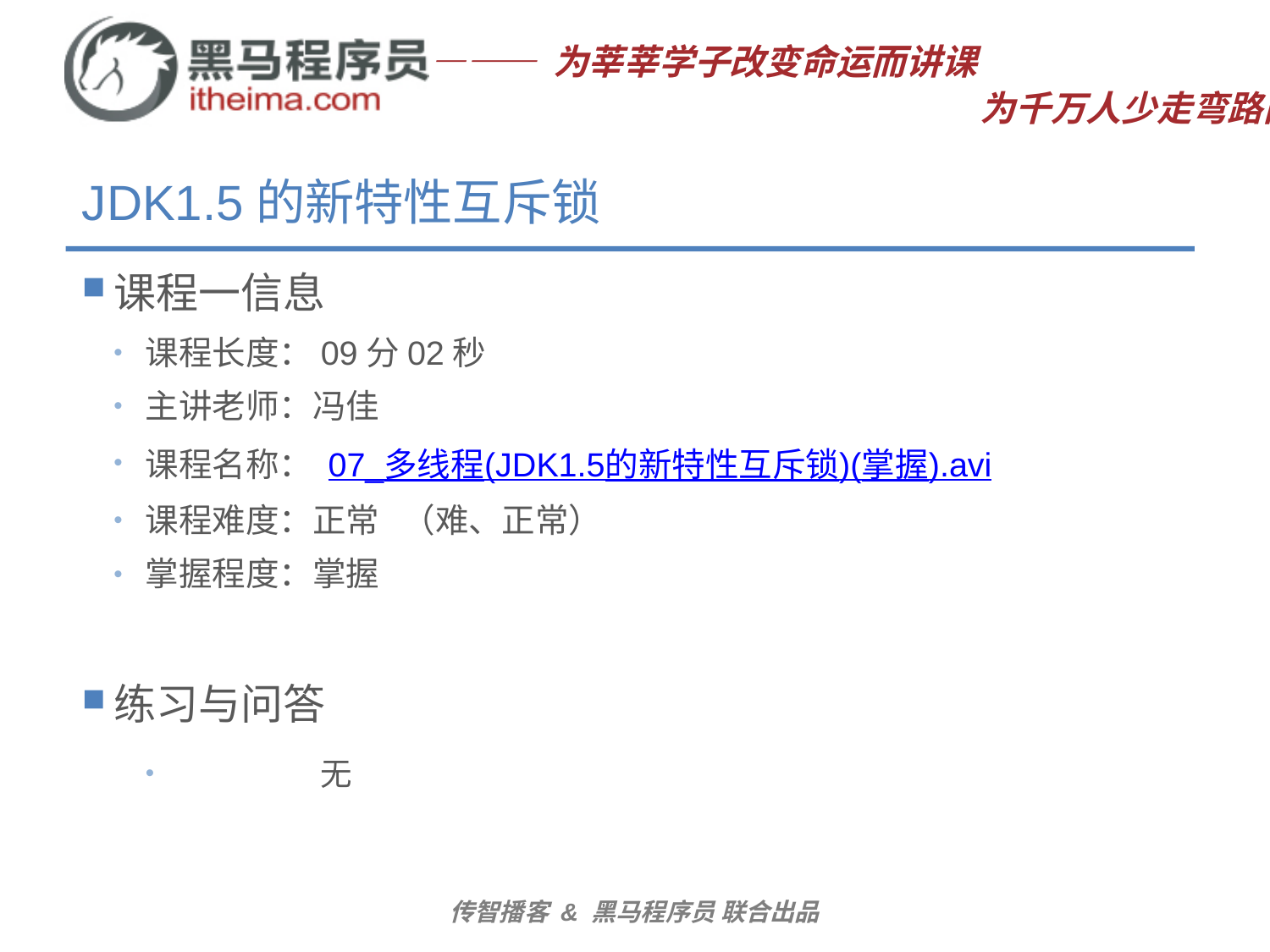

# JDK1.5的新特性互斥锁
课程一信息
课程长度：09分02秒
主讲老师：冯佳
课程名称： 07_多线程(JDK1.5的新特性互斥锁)(掌握).avi
课程难度：正常   （难、正常）
掌握程度：掌握

练习与问答
	无